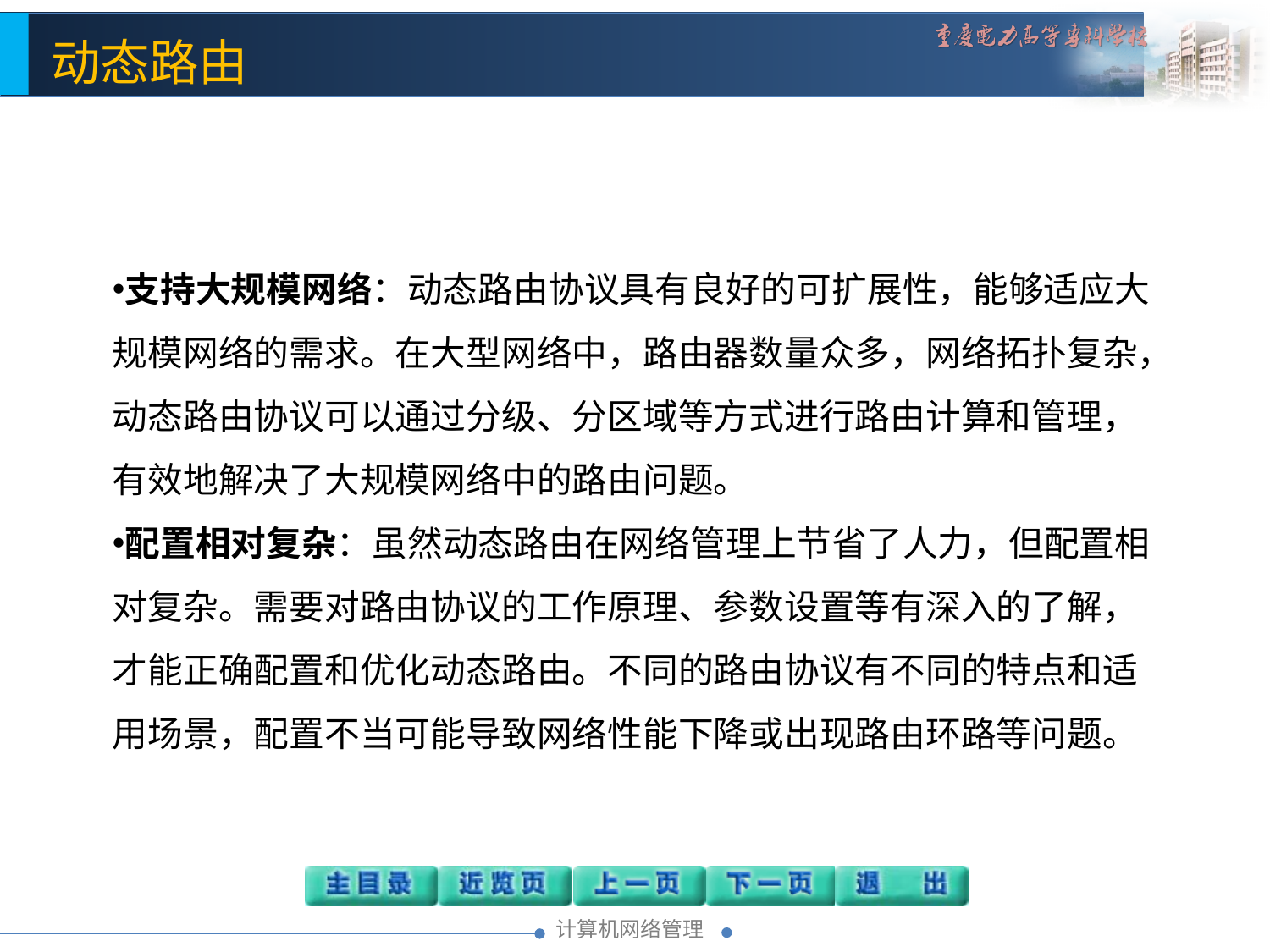

支持大规模网络：动态路由协议具有良好的可扩展性，能够适应大规模网络的需求。在大型网络中，路由器数量众多，网络拓扑复杂，动态路由协议可以通过分级、分区域等方式进行路由计算和管理，有效地解决了大规模网络中的路由问题。
配置相对复杂：虽然动态路由在网络管理上节省了人力，但配置相对复杂。需要对路由协议的工作原理、参数设置等有深入的了解，才能正确配置和优化动态路由。不同的路由协议有不同的特点和适用场景，配置不当可能导致网络性能下降或出现路由环路等问题。